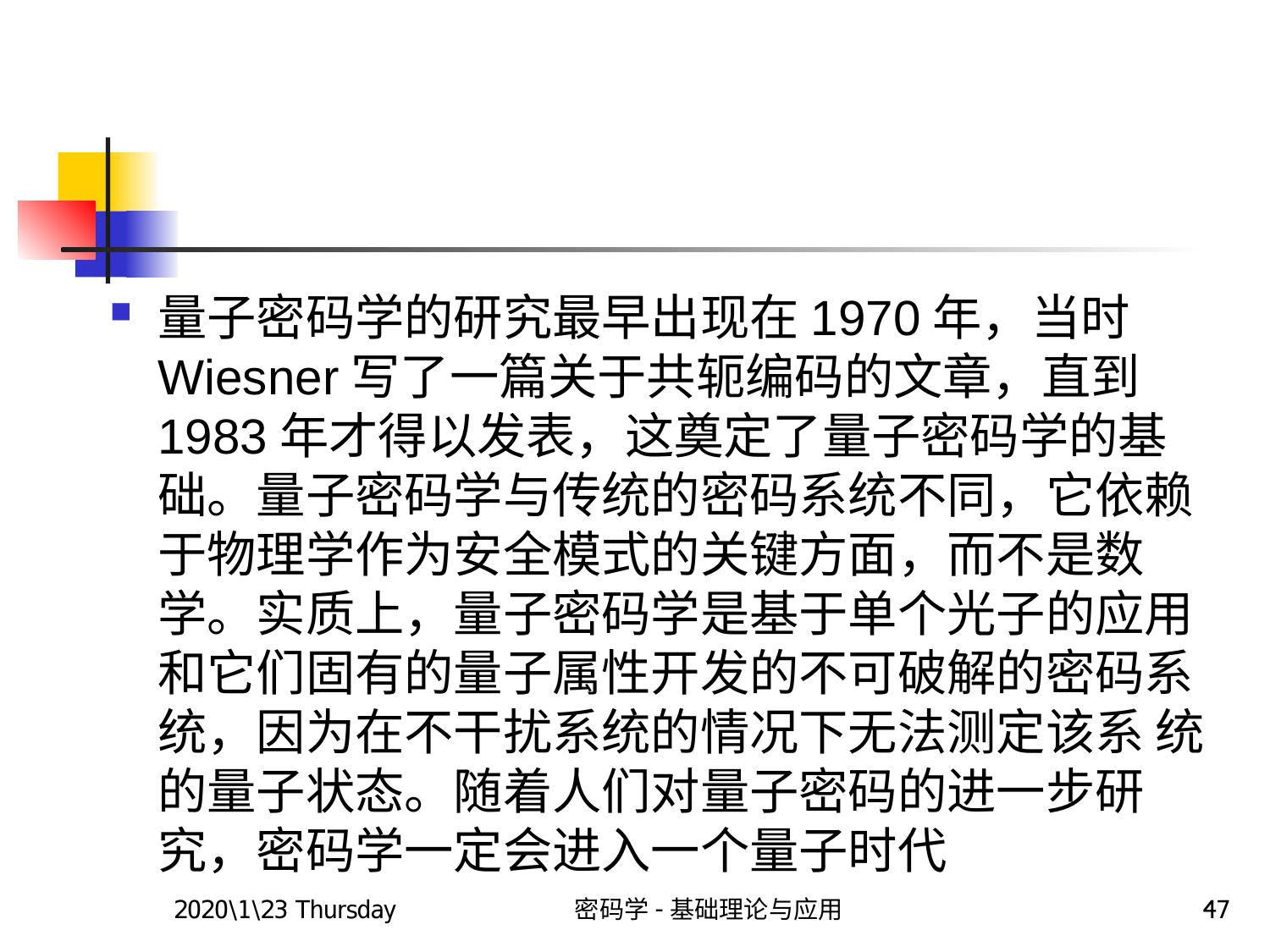

量子密码学的研究最早出现在1970年，当时Wiesner写了一篇关于共轭编码的文章，直到1983年才得以发表，这奠定了量子密码学的基础。量子密码学与传统的密码系统不同，它依赖 于物理学作为安全模式的关键方面，而不是数学。实质上，量子密码学是基于单个光子的应用 和它们固有的量子属性开发的不可破解的密码系统，因为在不干扰系统的情况下无法测定该系 统的量子状态。随着人们对量子密码的进一步研究，密码学一定会进入一个量子时代
2020\1\23 Thursday
密码学-基础理论与应用
47